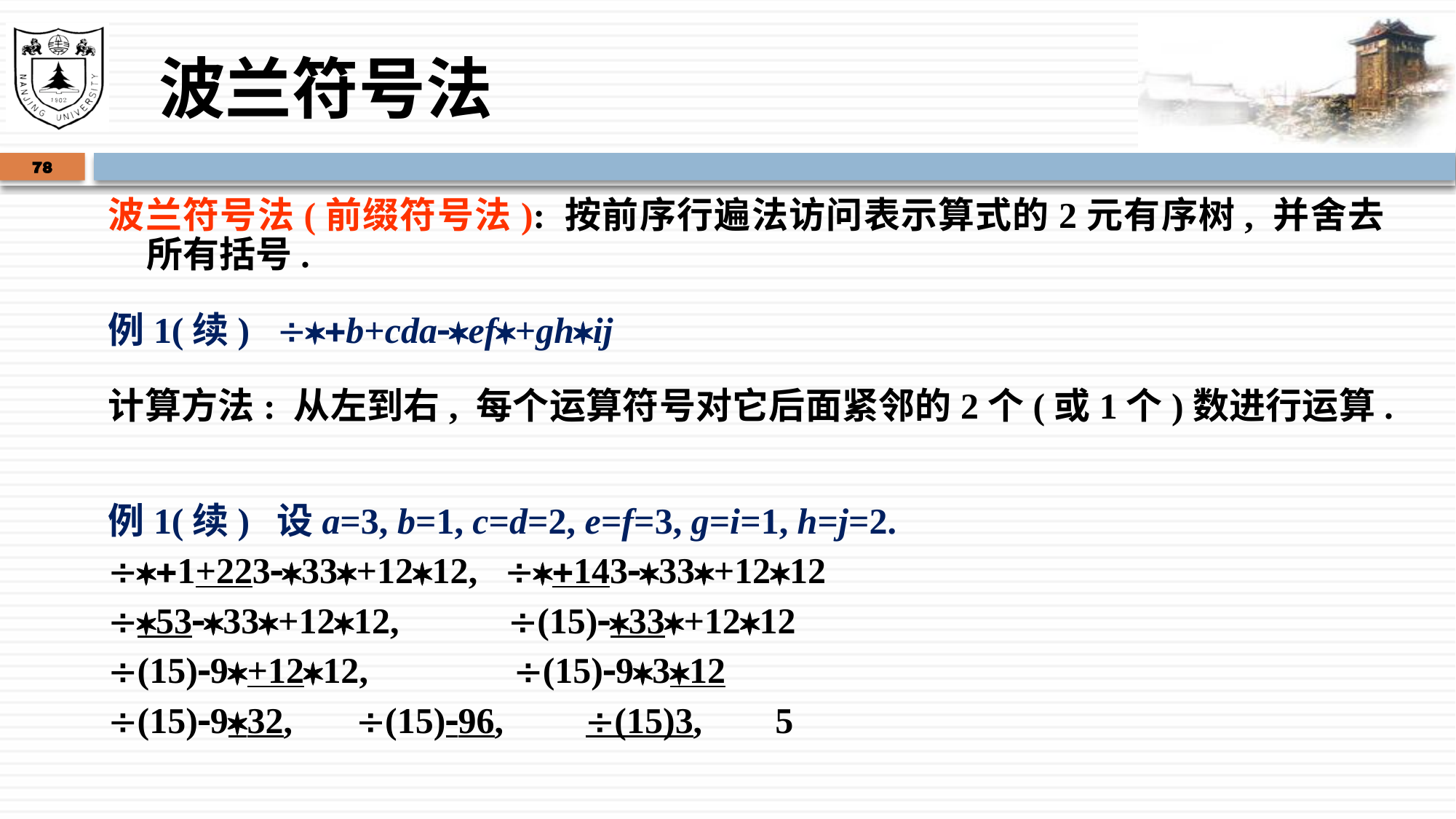

# 波兰符号法
78
波兰符号法(前缀符号法): 按前序行遍法访问表示算式的2元有序树, 并舍去所有括号.
例1(续)   ÷∗+b+cda−∗ef∗+gh∗ij
计算方法: 从左到右, 每个运算符号对它后面紧邻的2个(或1个)数进行运算.
例1(续)  设a=3, b=1, c=d=2, e=f=3, g=i=1, h=j=2.
÷∗+1+223−∗33∗+12∗12,   ÷∗+143−∗33∗+12∗12
÷∗53−∗33∗+12∗12,            ÷(15)−∗33∗+12∗12
÷(15)−9∗+12∗12,                ÷(15)−9∗3∗12
÷(15)−9∗32,       ÷(15)−96,         ÷(15)3,        5